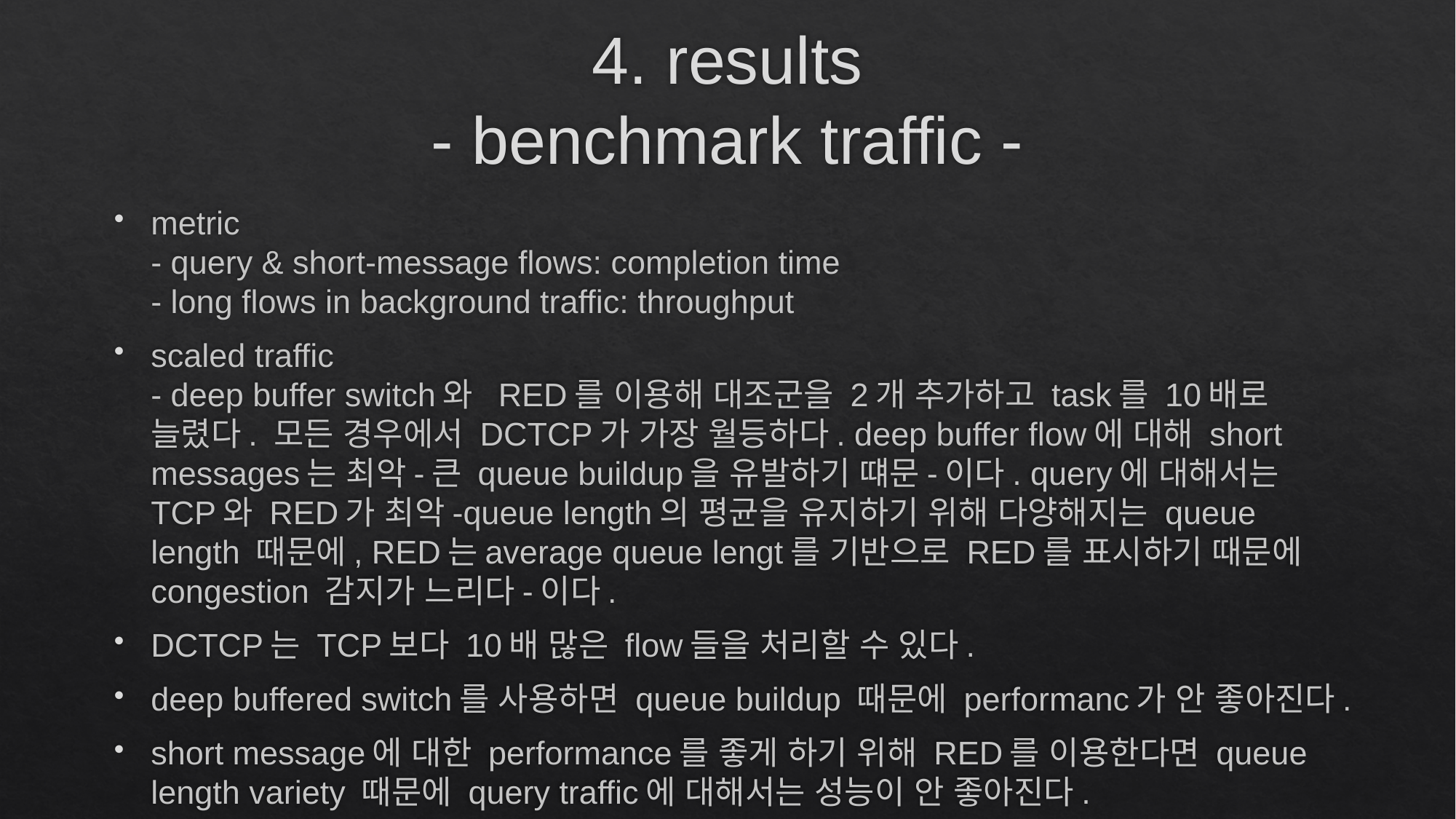

# 4. results - benchmark traffic -
metric
- query & short-message flows: completion time
- long flows in background traffic: throughput
scaled traffic
- deep buffer switch와  RED를 이용해 대조군을 2개 추가하고 task를 10배로 늘렸다. 모든 경우에서 DCTCP가 가장 월등하다. deep buffer flow에 대해 short messages는 최악-큰 queue buildup을 유발하기 떄문-이다. query에 대해서는 TCP와 RED가 최악-queue length의 평균을 유지하기 위해 다양해지는 queue length 때문에, RED는average queue lengt를 기반으로 RED를 표시하기 때문에 congestion 감지가 느리다-이다.
DCTCP는 TCP보다 10배 많은 flow들을 처리할 수 있다.
deep buffered switch를 사용하면 queue buildup 때문에 performanc가 안 좋아진다.
short message에 대한 performance를 좋게 하기 위해 RED를 이용한다면 queue length variety 때문에 query traffic에 대해서는 성능이 안 좋아진다.